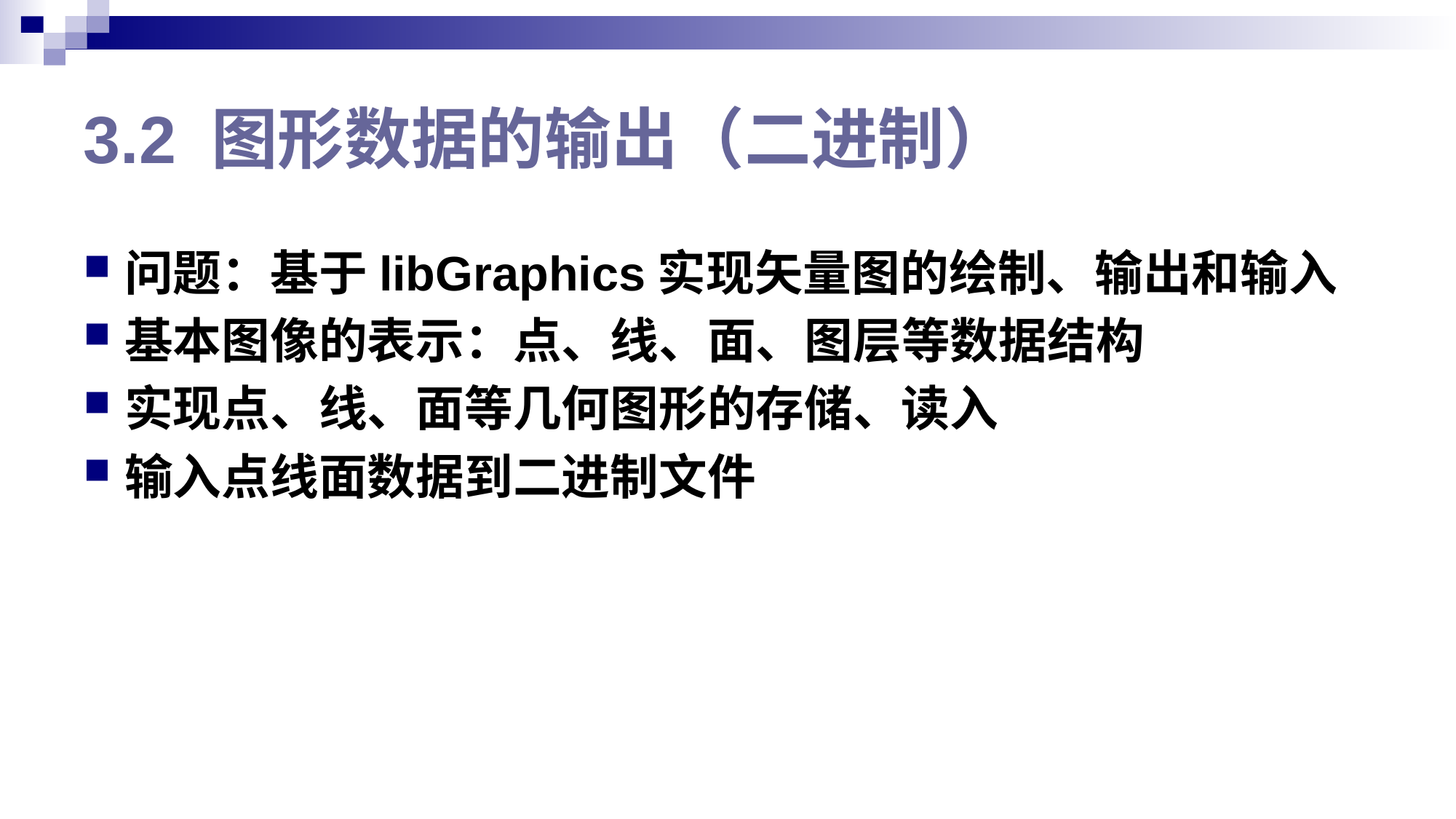

# 3.2 图形数据的输出（二进制）
问题：基于libGraphics实现矢量图的绘制、输出和输入
基本图像的表示：点、线、面、图层等数据结构
实现点、线、面等几何图形的存储、读入
输入点线面数据到二进制文件